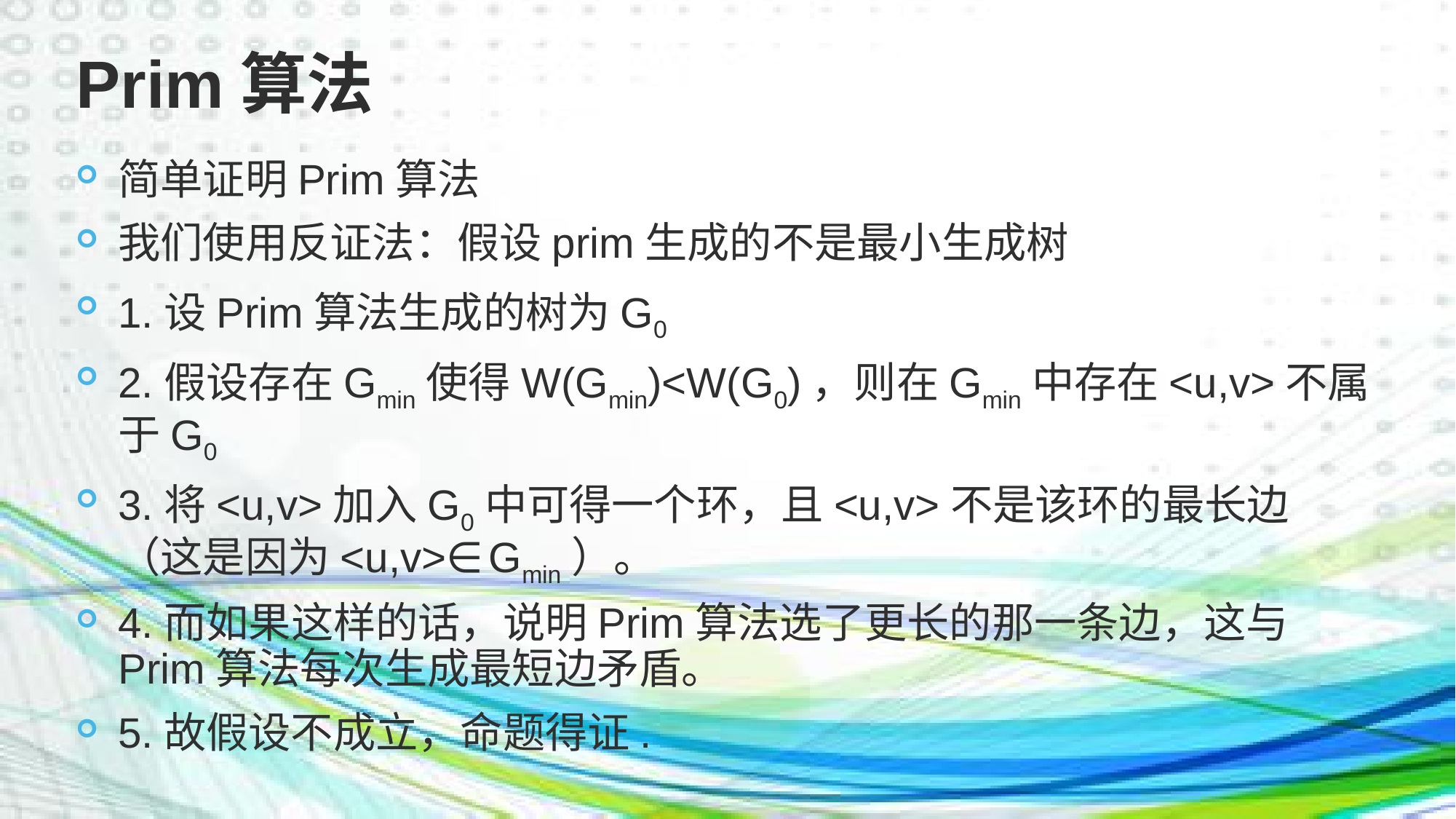

# Prim算法
简单证明Prim算法
我们使用反证法：假设prim生成的不是最小生成树
1.设Prim算法生成的树为G0
2.假设存在Gmin使得W(Gmin)<W(G0)，则在Gmin中存在<u,v>不属于G0
3.将<u,v>加入G0中可得一个环，且<u,v>不是该环的最长边（这是因为<u,v>∈Gmin）。
4.而如果这样的话，说明Prim算法选了更长的那一条边，这与Prim算法每次生成最短边矛盾。
5.故假设不成立，命题得证.